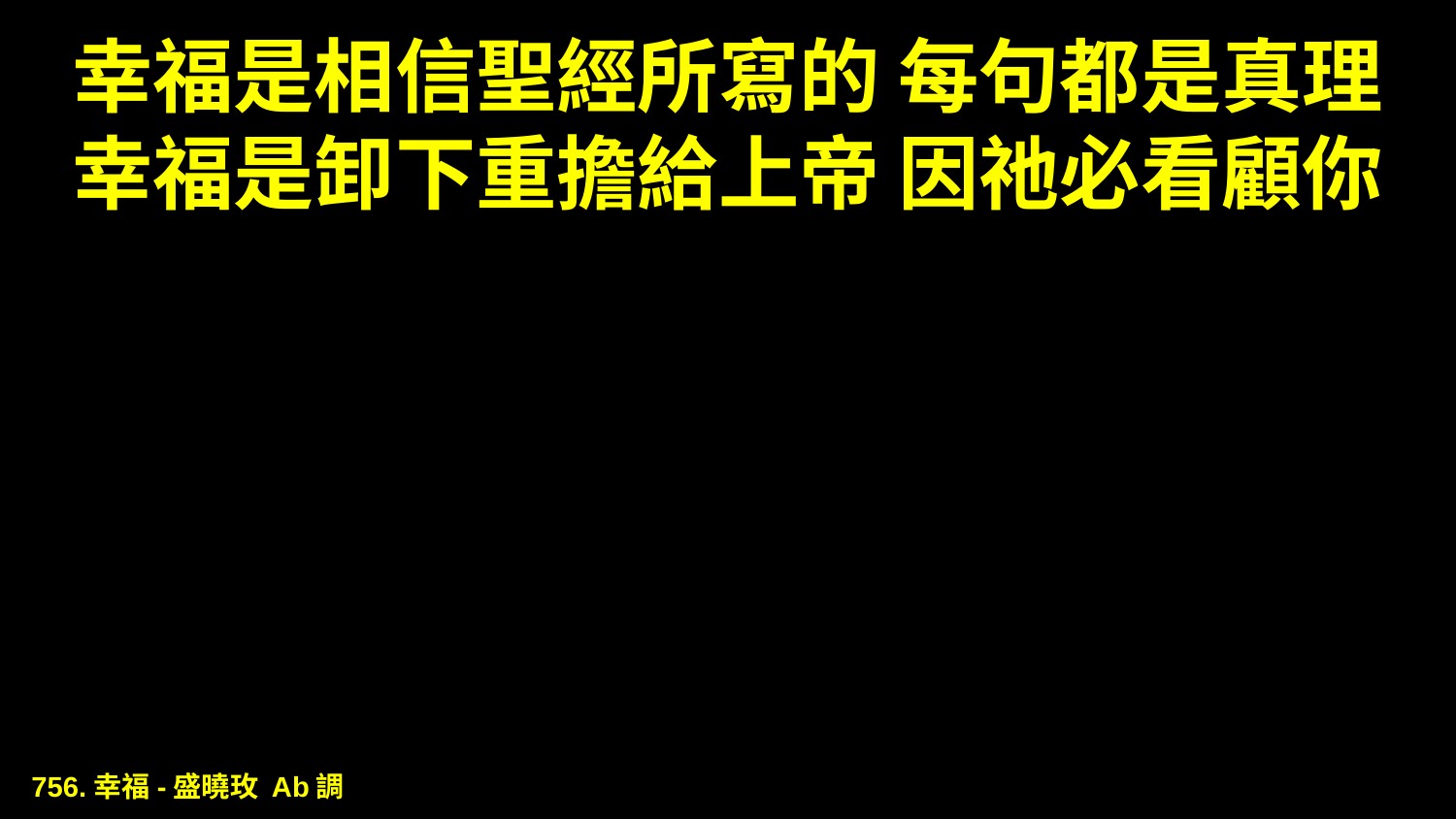

# 幸福是相信聖經所寫的 每句都是真理 幸福是卸下重擔給上帝 因祂必看顧你
756.幸福-盛曉玫 Ab調